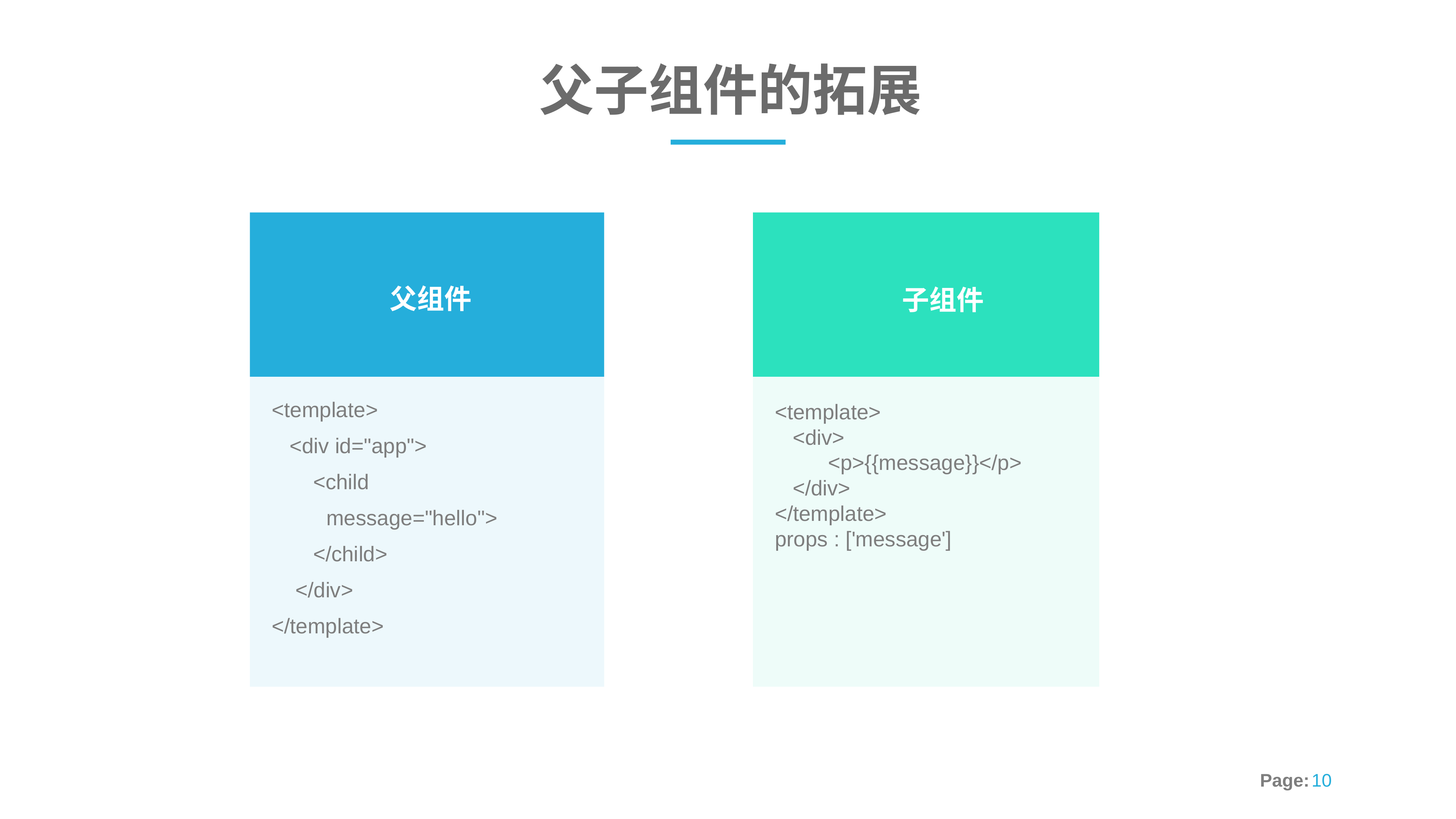

父子组件的拓展

父组件
子组件
<template>
   <div id="app">
       <child
	message="hello">
       </child>
    </div>
</template>
<template>
   <div>
         <p>{{message}}</p>
   </div>
</template>
props : ['message']